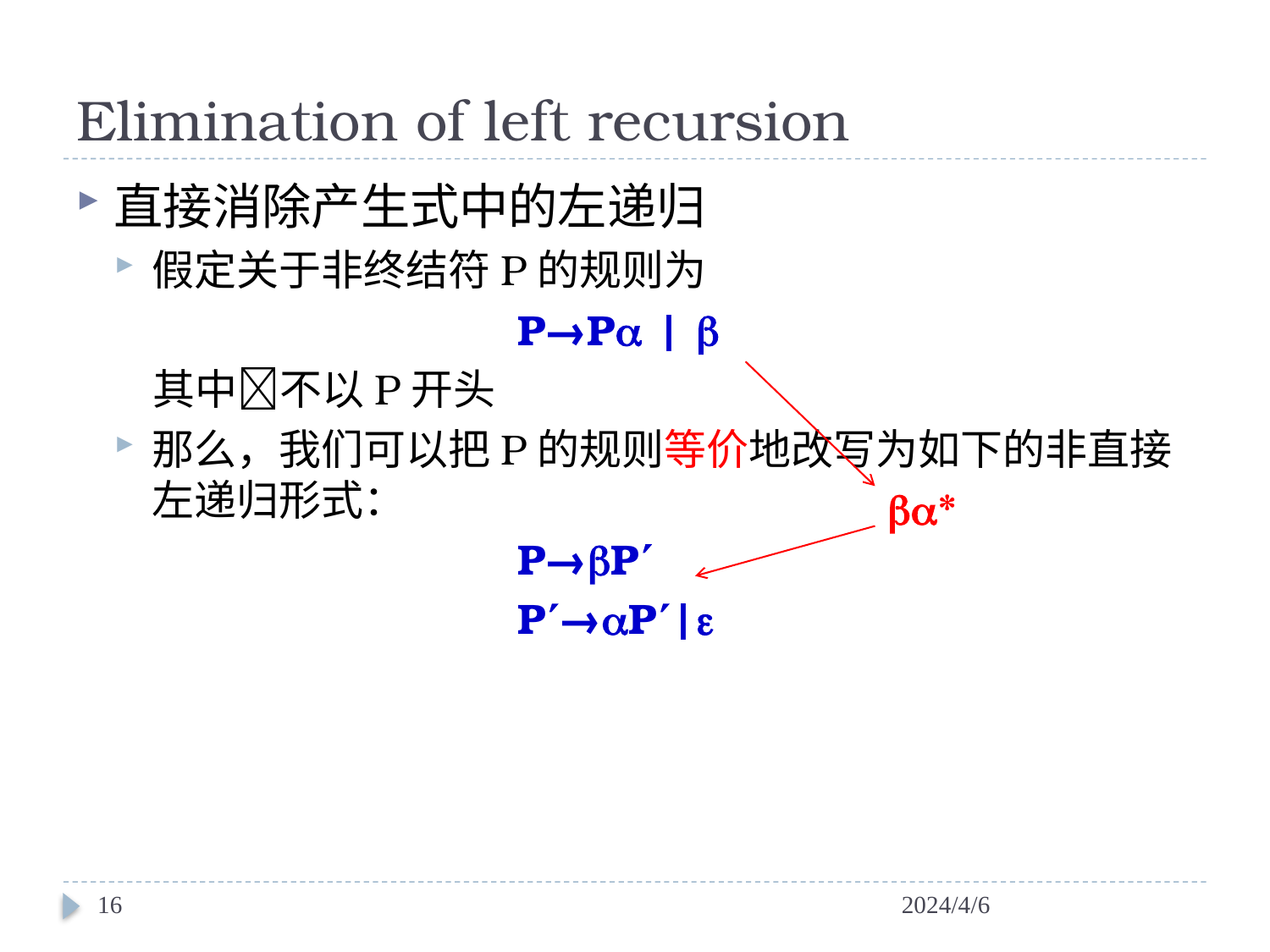

# Elimination of left recursion
直接消除产生式中的左递归
假定关于非终结符P的规则为
                            P→Pα | β
   其中β不以P开头
那么，我们可以把P的规则等价地改写为如下的非直接左递归形式：
                            P→βP′
                            P′→αP′|ε

βα*
16
2024/4/6